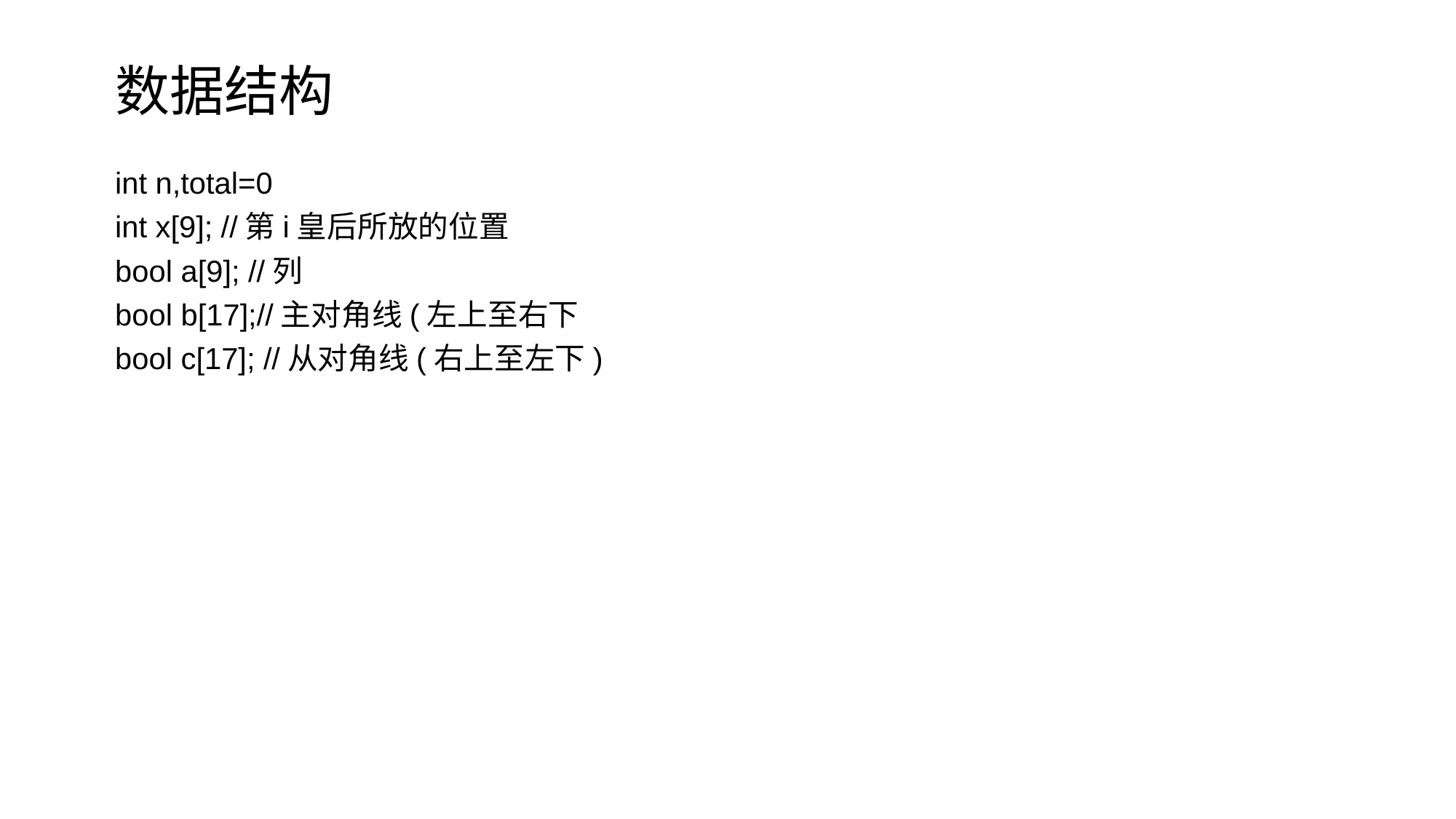

# 数据结构
int n,total=0
int x[9]; //第i皇后所放的位置
bool a[9]; //列
bool b[17];//主对角线(左上至右下
bool c[17]; //从对角线(右上至左下)